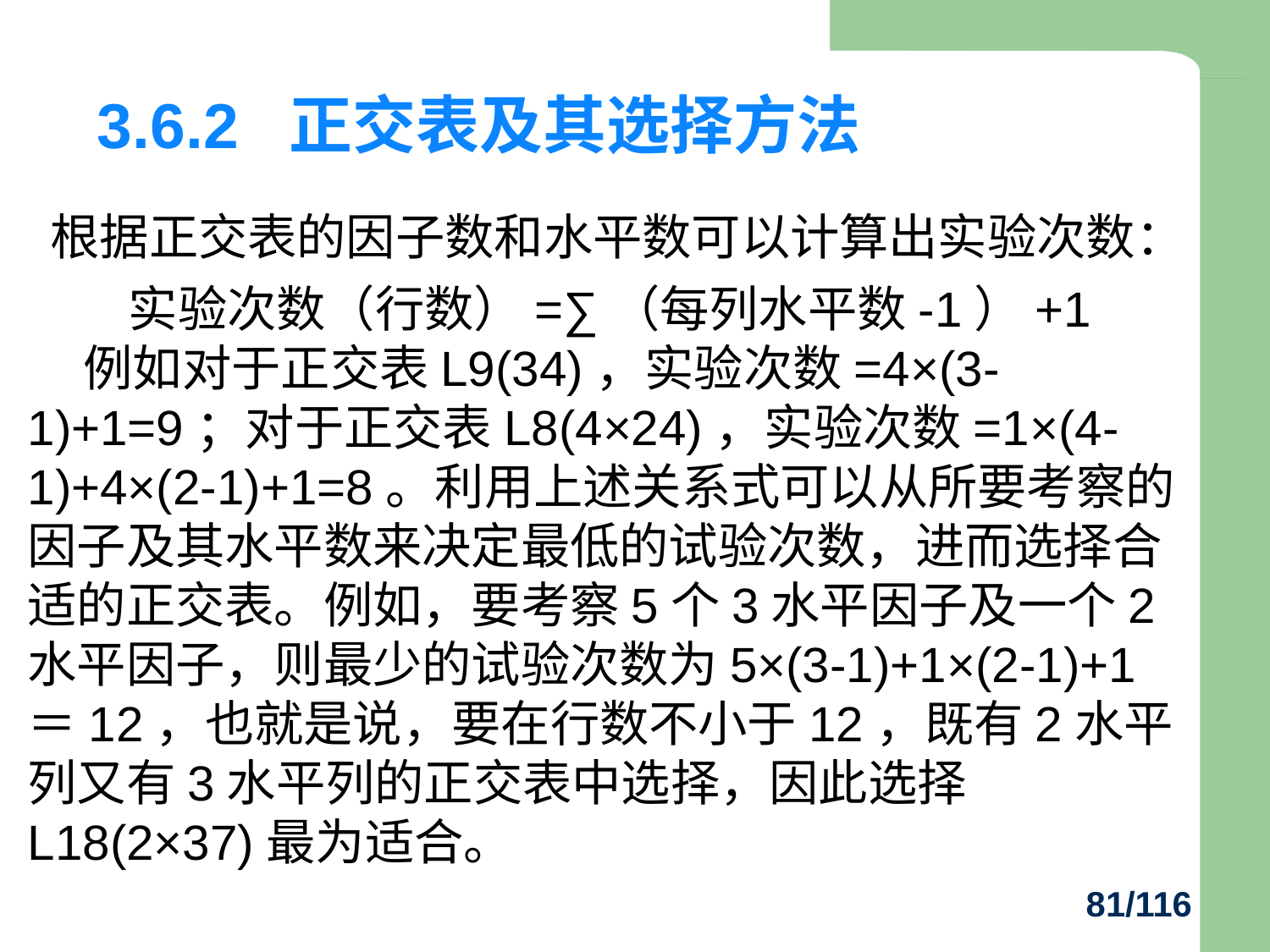

# 3.6.2  正交表及其选择方法
 根据正交表的因子数和水平数可以计算出实验次数：
实验次数（行数）=∑（每列水平数-1）+1
    例如对于正交表L9(34)，实验次数=4×(3-1)+1=9；对于正交表L8(4×24)，实验次数=1×(4-1)+4×(2-1)+1=8。利用上述关系式可以从所要考察的因子及其水平数来决定最低的试验次数，进而选择合适的正交表。例如，要考察5个3水平因子及一个2水平因子，则最少的试验次数为5×(3-1)+1×(2-1)+1＝12，也就是说，要在行数不小于12，既有2水平列又有3水平列的正交表中选择，因此选择L18(2×37)最为适合。

81/116